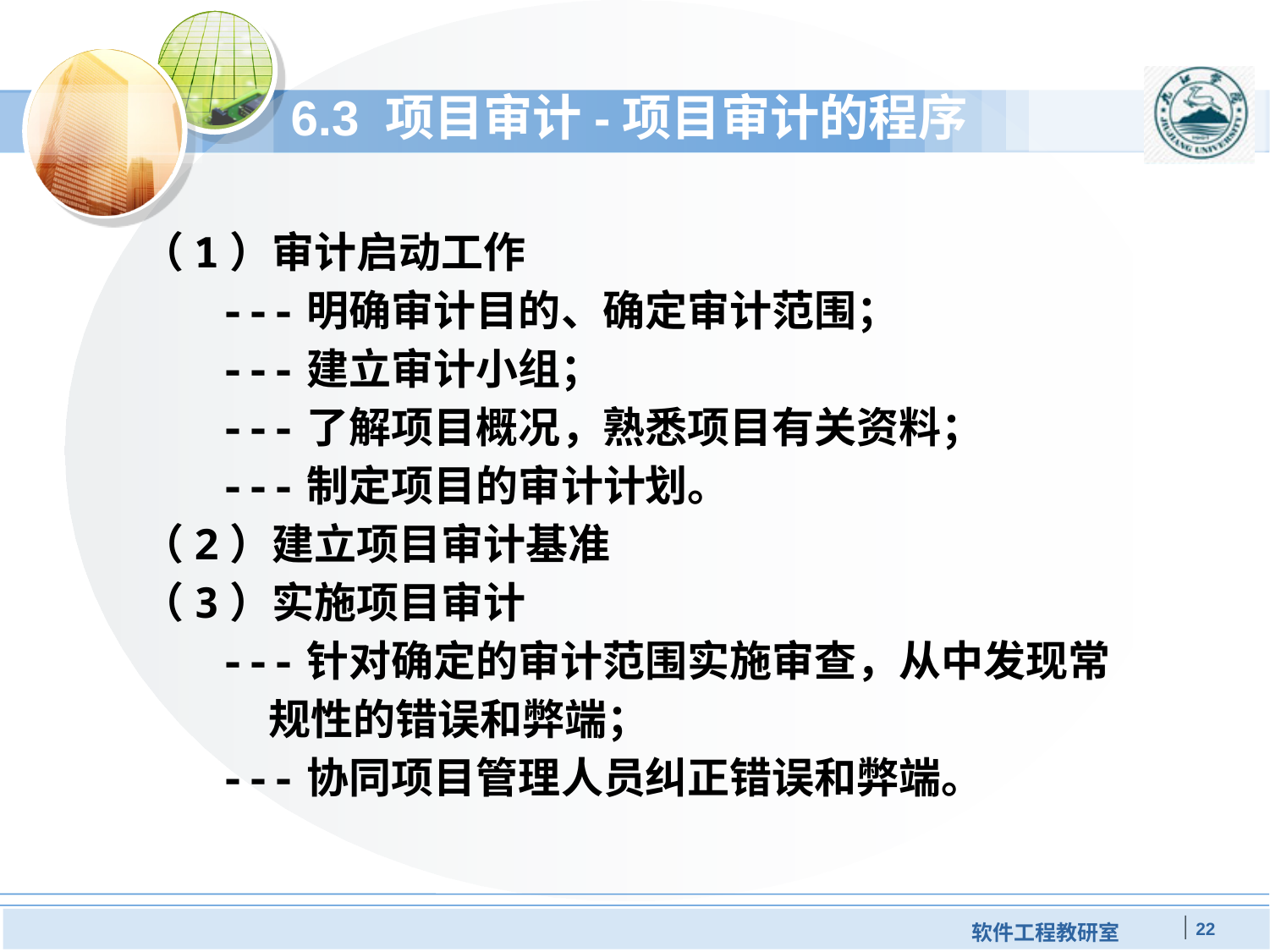

# 6.3 项目审计-项目审计的程序
（1）审计启动工作
---明确审计目的、确定审计范围；
---建立审计小组；
---了解项目概况，熟悉项目有关资料；
---制定项目的审计计划。
（2）建立项目审计基准
（3）实施项目审计
---针对确定的审计范围实施审查，从中发现常规性的错误和弊端；
---协同项目管理人员纠正错误和弊端。